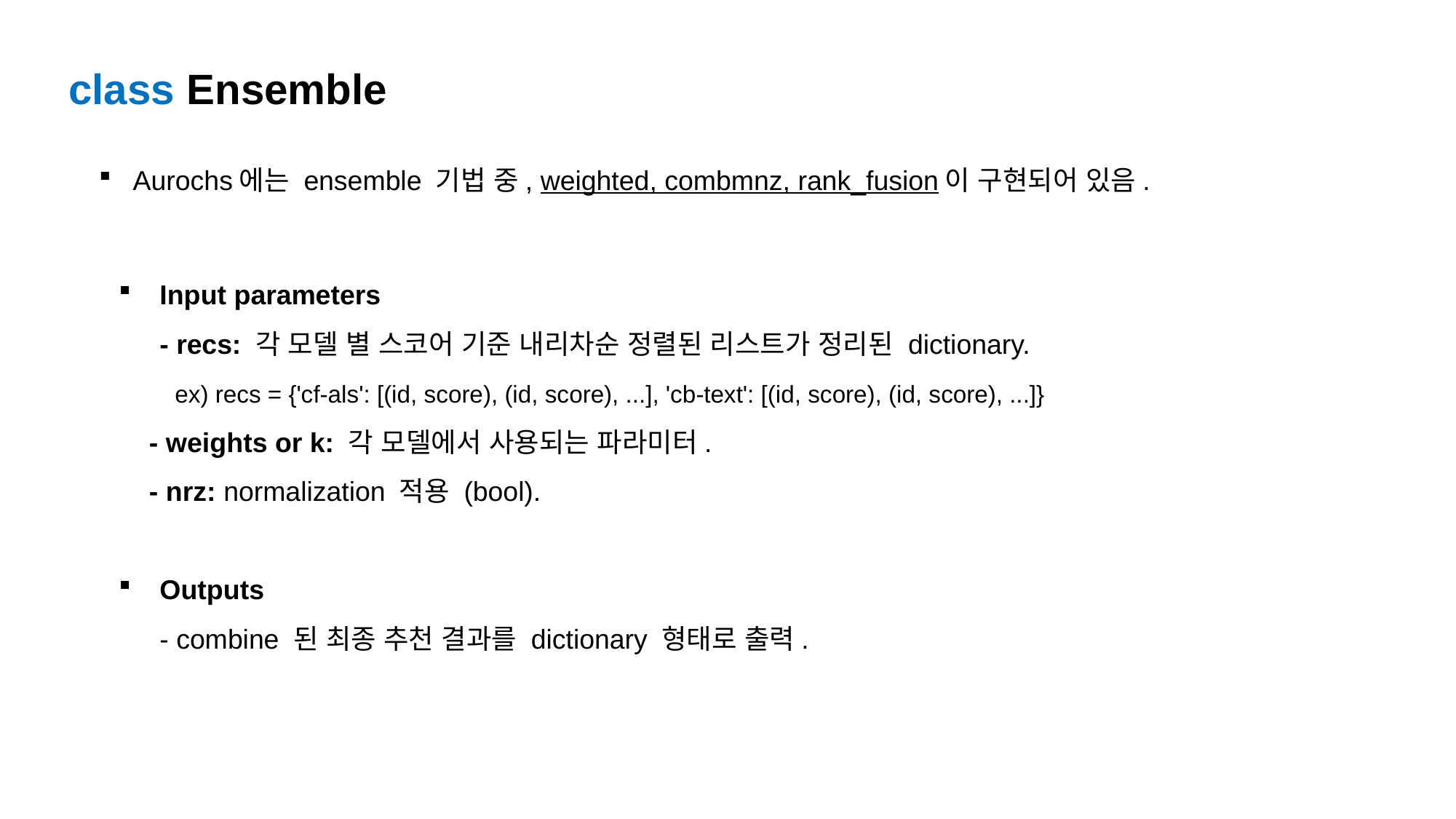

class Ensemble
Aurochs에는 ensemble 기법 중, weighted, combmnz, rank_fusion이 구현되어 있음.
Input parameters
- recs: 각 모델 별 스코어 기준 내리차순 정렬된 리스트가 정리된 dictionary.
  ex) recs = {'cf-als': [(id, score), (id, score), ...], 'cb-text': [(id, score), (id, score), ...]}
    - weights or k: 각 모델에서 사용되는 파라미터.
    - nrz: normalization 적용 (bool).

Outputs
- combine 된 최종 추천 결과를 dictionary 형태로 출력.